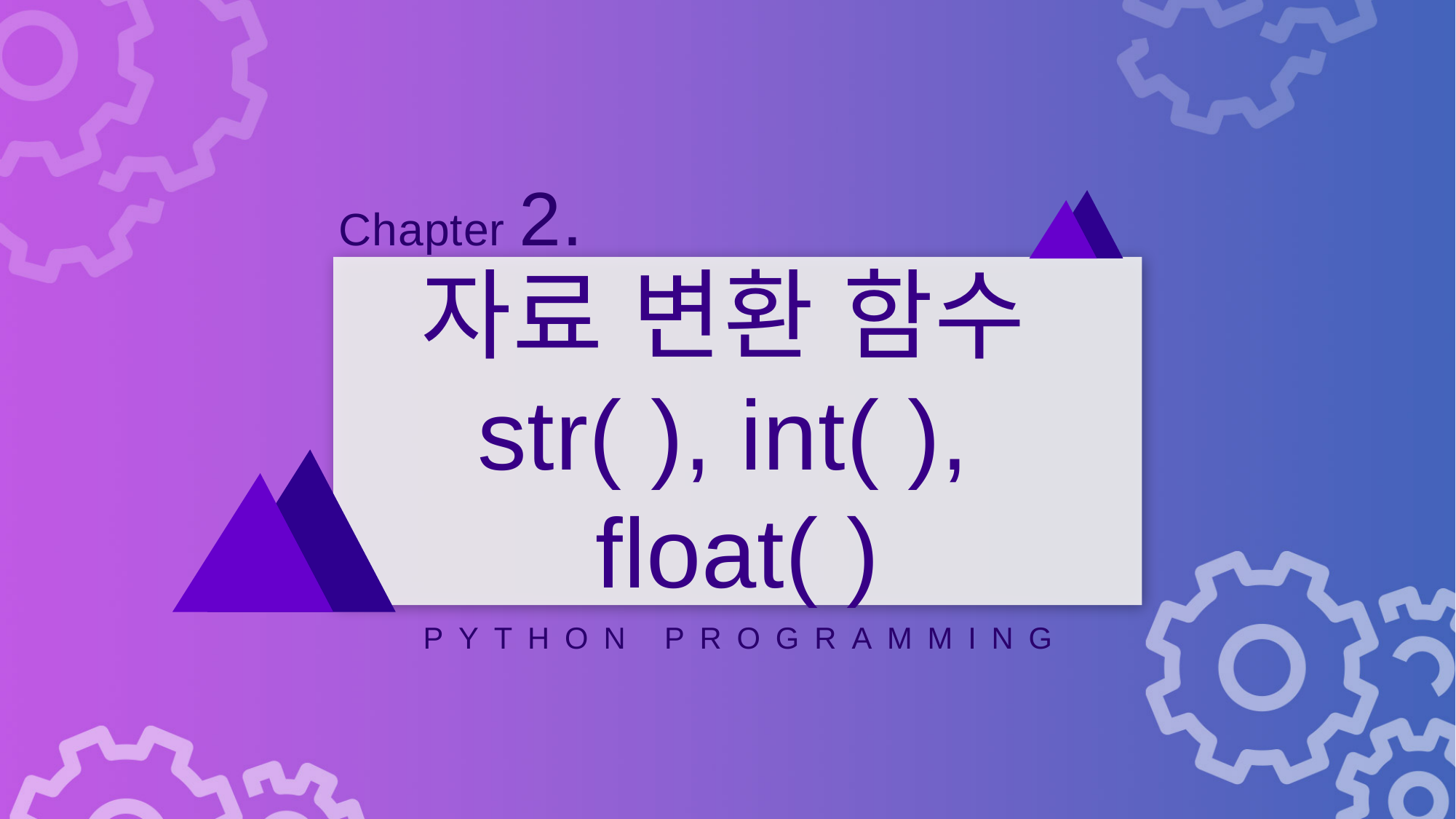

Chapter 2.
자료 변환 함수
str( ), int( ),
float( )